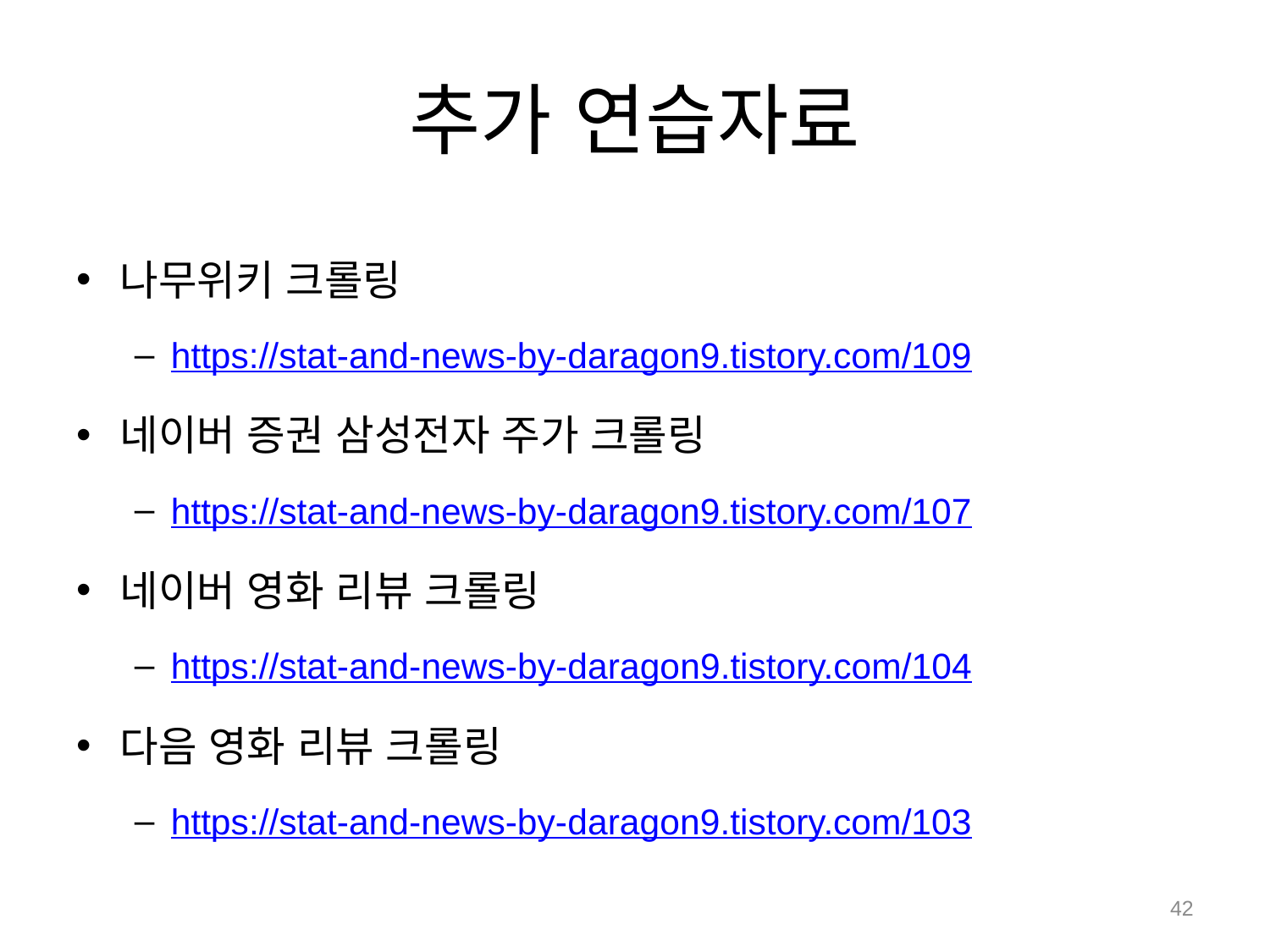

# 추가 연습자료
나무위키 크롤링
https://stat-and-news-by-daragon9.tistory.com/109
네이버 증권 삼성전자 주가 크롤링
https://stat-and-news-by-daragon9.tistory.com/107
네이버 영화 리뷰 크롤링
https://stat-and-news-by-daragon9.tistory.com/104
다음 영화 리뷰 크롤링
https://stat-and-news-by-daragon9.tistory.com/103

42